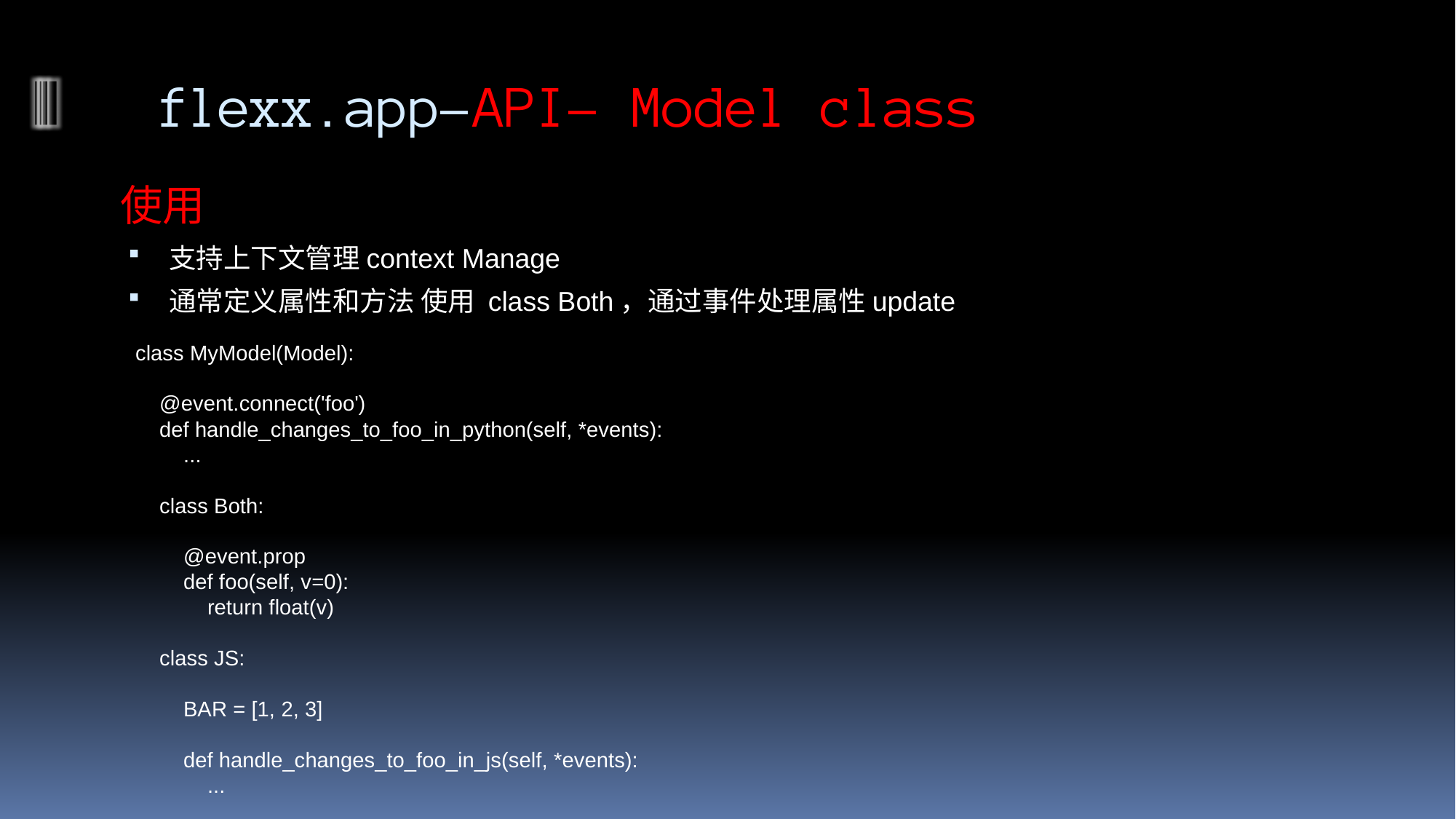

# flexx.app-API- Model class
使用
支持上下文管理context Manage
通常定义属性和方法 使用 class Both，通过事件处理属性update

class MyModel(Model):

    @event.connect('foo')
    def handle_changes_to_foo_in_python(self, *events):
        ...

    class Both:

        @event.prop
        def foo(self, v=0):
            return float(v)

    class JS:

        BAR = [1, 2, 3]

        def handle_changes_to_foo_in_js(self, *events):
            ...